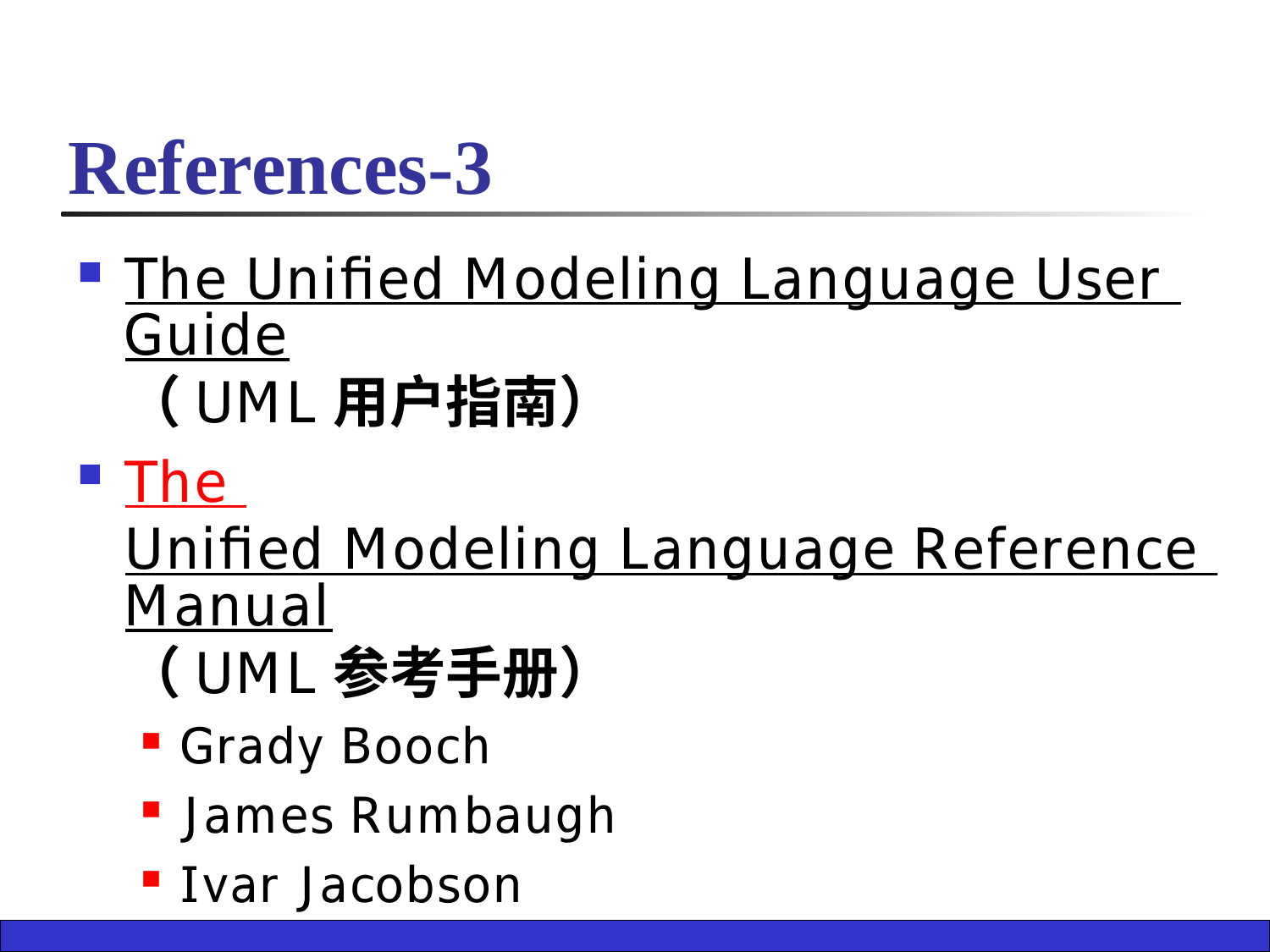

# References-3
The Unified Modeling Language User Guide（UML用户指南）
The Unified Modeling Language Reference Manual（UML参考手册）
Grady Booch
James Rumbaugh
Ivar Jacobson